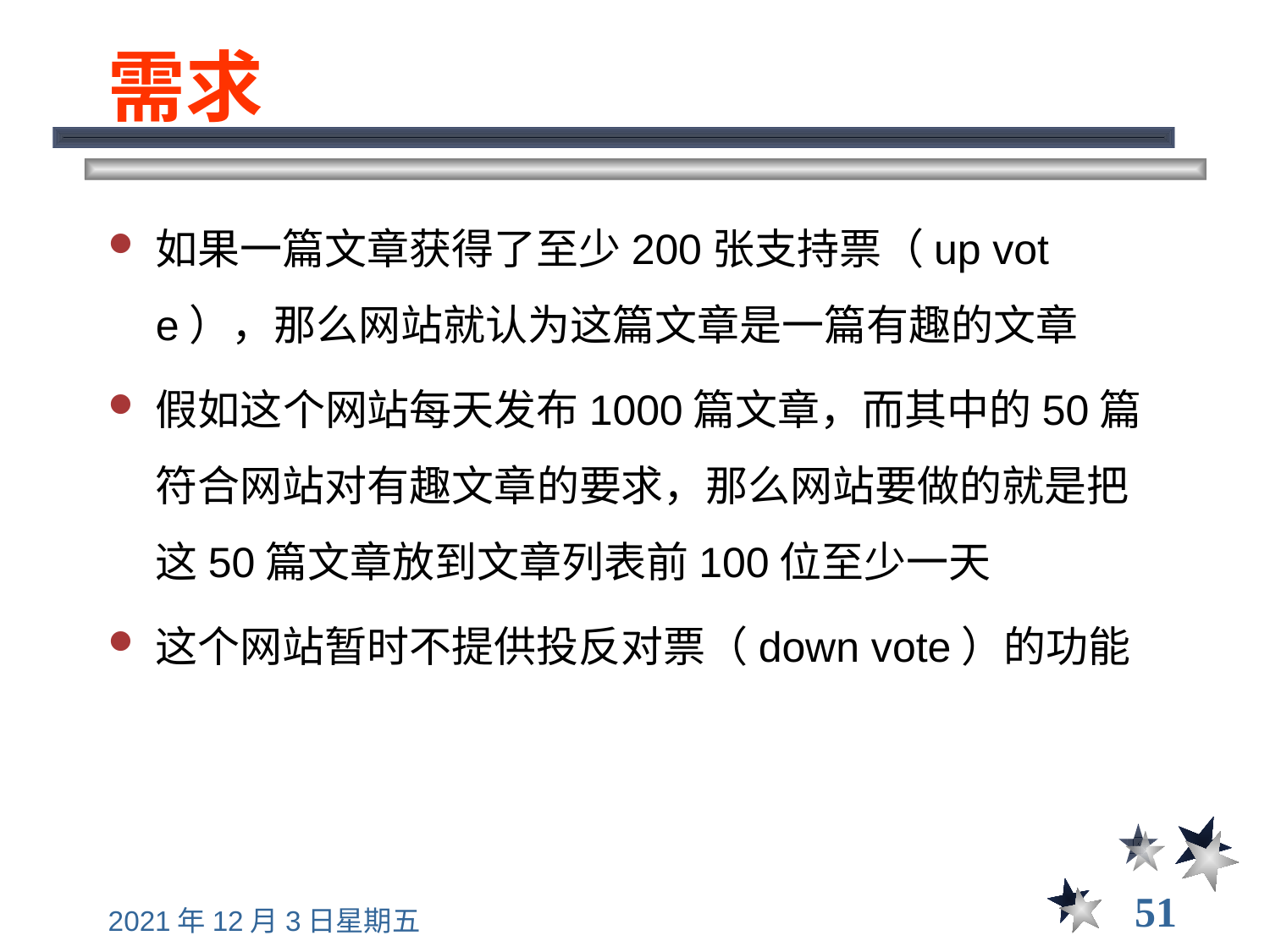

# 需求
如果一篇文章获得了至少200张支持票（up vote），那么网站就认为这篇文章是一篇有趣的文章
假如这个网站每天发布1000篇文章，而其中的50篇符合网站对有趣文章的要求，那么网站要做的就是把这50篇文章放到文章列表前100位至少一天
这个网站暂时不提供投反对票（down vote）的功能
51
2021年12月3日星期五
大数据管理----前言